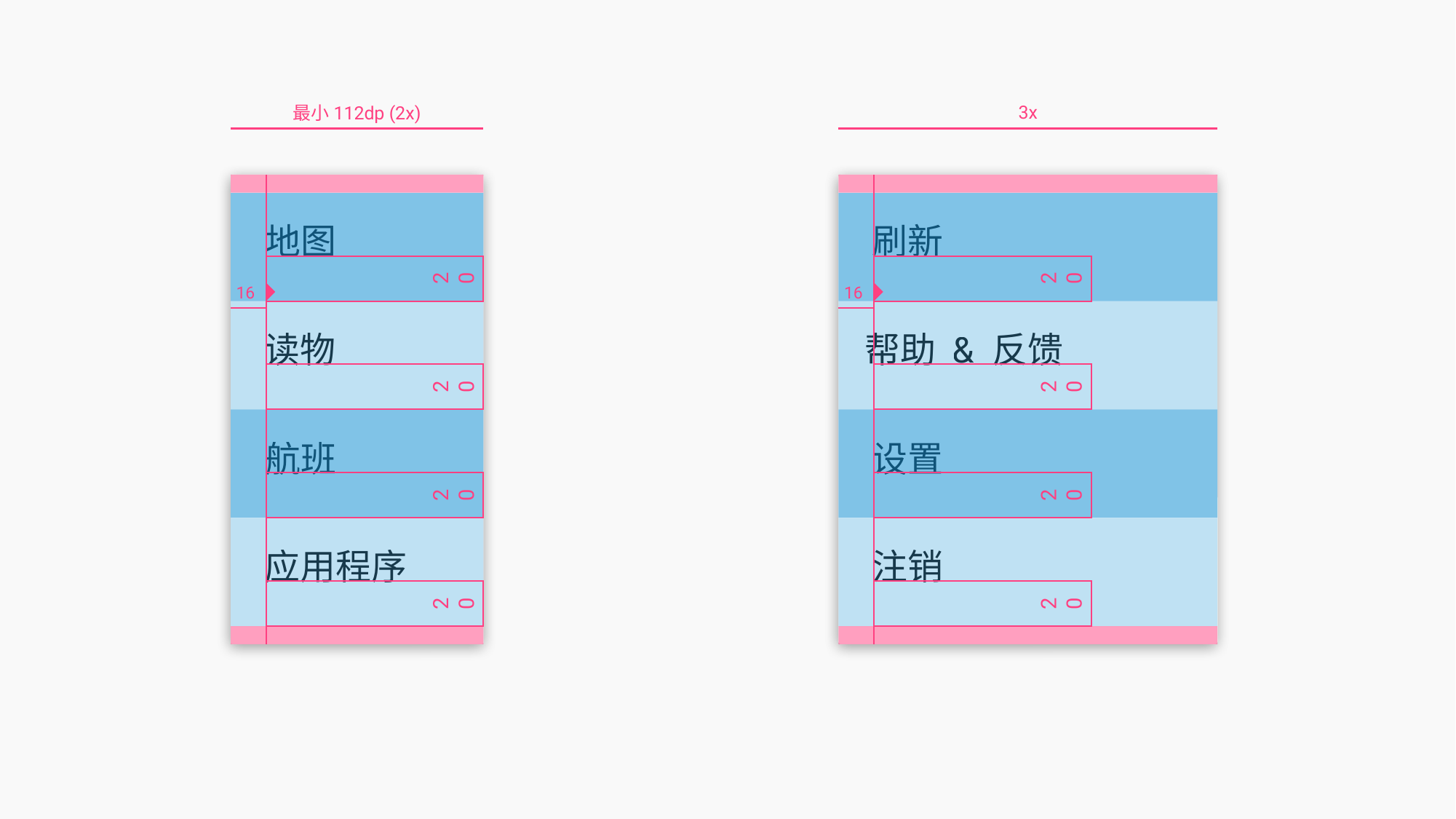

3x
16

20

20

20

20

最小112dp (2x)
16

20

20

20

20

地图
刷新
读物
帮助 & 反馈
航班
设置
应用程序
注销